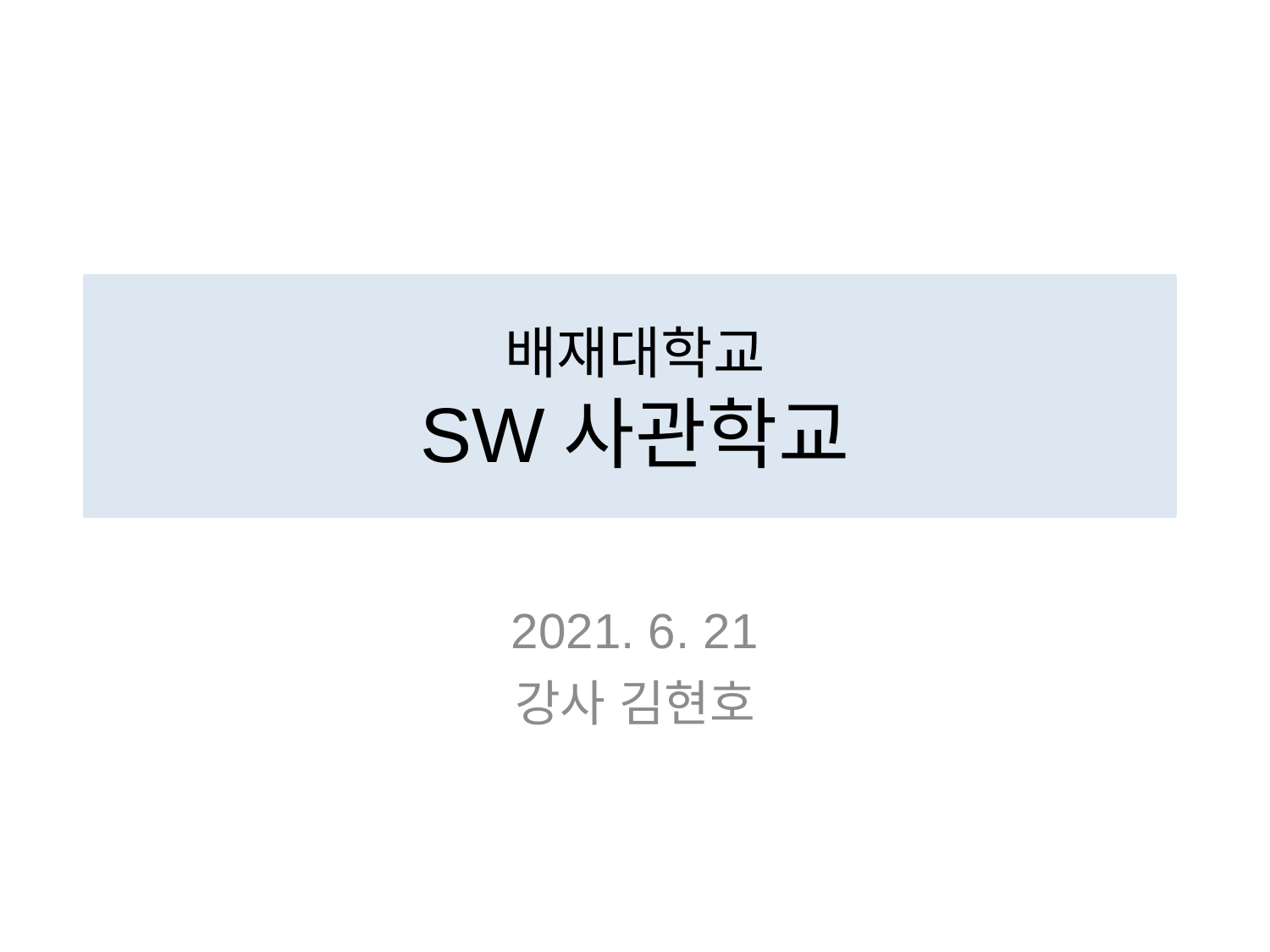

# 배재대학교 SW사관학교
2021. 6. 21
강사 김현호